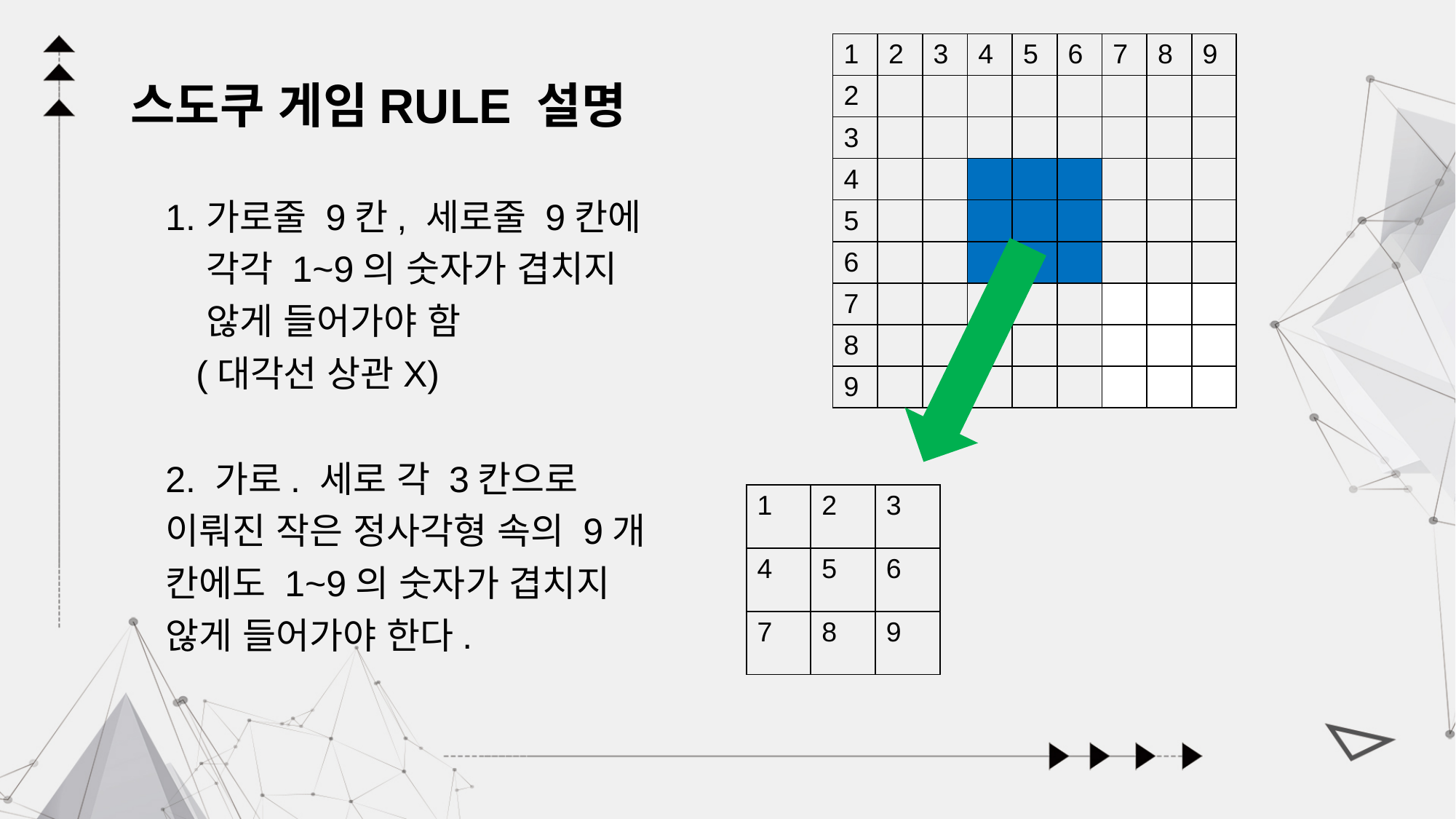

| 1 | 2 | 3 | 4 | 5 | 6 | 7 | 8 | 9 |
| --- | --- | --- | --- | --- | --- | --- | --- | --- |
| 2 |  |  |  |  |  |  |  |  |
| 3 |  |  |  |  |  |  |  |  |
| 4 |  |  |  |  |  |  |  |  |
| 5 |  |  |  |  |  |  |  |  |
| 6 |  |  |  |  |  |  |  |  |
| 7 |  |  |  |  |  |  |  |  |
| 8 |  |  |  |  |  |  |  |  |
| 9 |  |  |  |  |  |  |  |  |
스도쿠 게임RULE 설명
가로줄 9칸, 세로줄 9칸에 각각 1~9의 숫자가 겹치지 않게 들어가야 함
   (대각선 상관X)

2. 가로. 세로 각 3칸으로 이뤄진 작은 정사각형 속의 9개 칸에도 1~9의 숫자가 겹치지 않게 들어가야 한다.

| 1 | 2 | 3 |
| --- | --- | --- |
| 4 | 5 | 6 |
| 7 | 8 | 9 |